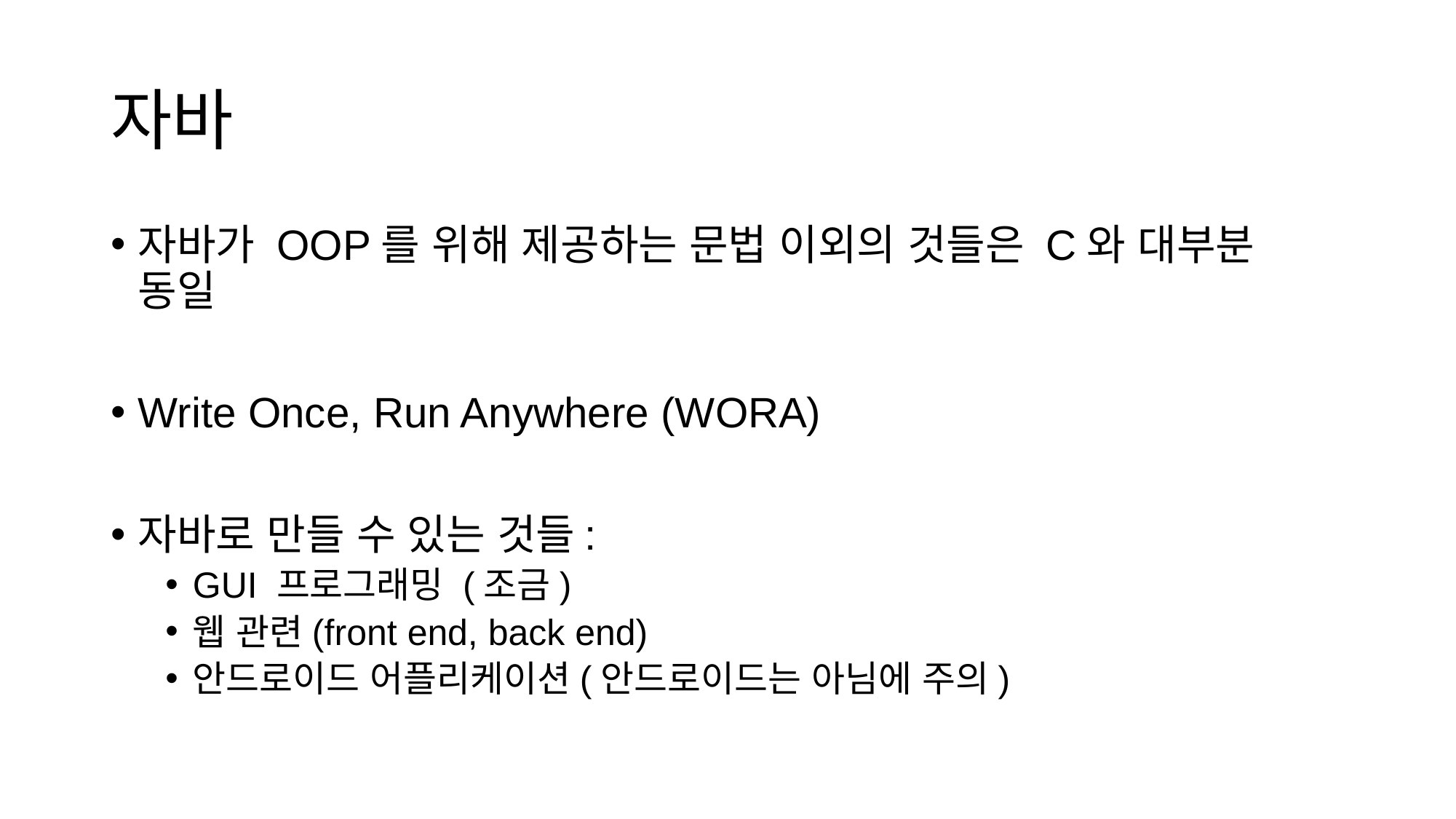

# 자바
자바가 OOP를 위해 제공하는 문법 이외의 것들은 C와 대부분 동일

Write Once, Run Anywhere (WORA)

자바로 만들 수 있는 것들:
GUI 프로그래밍 (조금)
웹 관련(front end, back end)
안드로이드 어플리케이션(안드로이드는 아님에 주의)